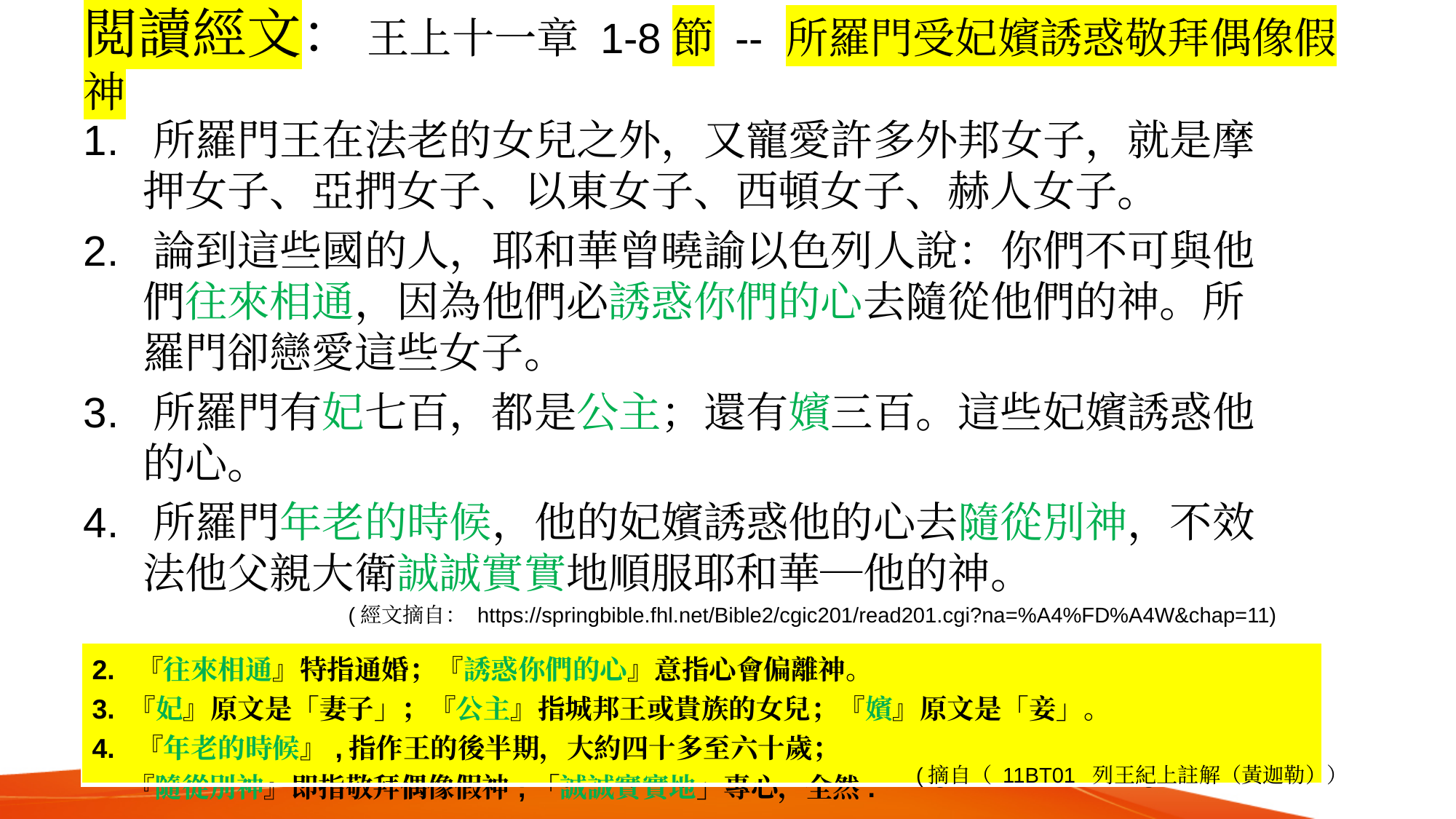

# 閲讀經文： 王上十一章 1-8節 -- 所羅門受妃嬪誘惑敬拜偶像假神
1.  所羅門王在法老的女兒之外，又寵愛許多外邦女子，就是摩押女子、亞捫女子、以東女子、西頓女子、赫人女子。
2.  論到這些國的人，耶和華曾曉諭以色列人說：你們不可與他們往來相通，因為他們必誘惑你們的心去隨從他們的神。所羅門卻戀愛這些女子。
3.  所羅門有妃七百，都是公主；還有嬪三百。這些妃嬪誘惑他的心。
4.  所羅門年老的時候，他的妃嬪誘惑他的心去隨從別神，不效法他父親大衛誠誠實實地順服耶和華─他的神。
(經文摘自： https://springbible.fhl.net/Bible2/cgic201/read201.cgi?na=%A4%FD%A4W&chap=11)

| 2. 『往來相通』特指通婚；『誘惑你們的心』意指心會偏離神。 3. 『妃』原文是「妻子」；『公主』指城邦王或貴族的女兒；『嬪』原文是「妾」。 4. 『年老的時候』,指作王的後半期，大約四十多至六十歲； 『隨從別神』即指敬拜偶像假神;「誠誠實實地」專心，全然. |
| --- |
摘自： https://springbible.fhl.net/Bible2/cgic201/read201.cgi
(摘自（ 11BT01  列王紀上註解（黃迦勒））